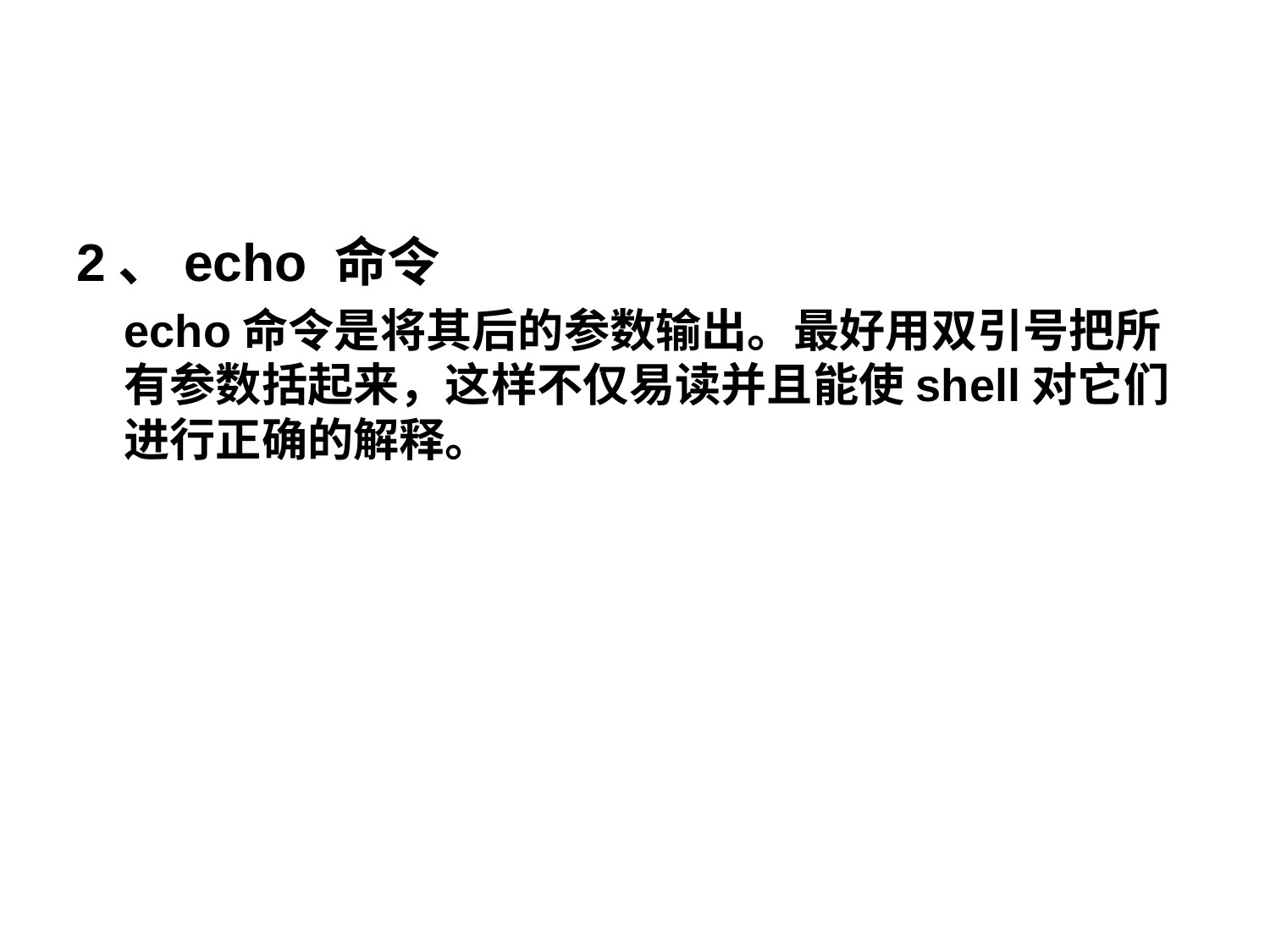

2、echo 命令
echo命令是将其后的参数输出。最好用双引号把所有参数括起来，这样不仅易读并且能使shell对它们进行正确的解释。